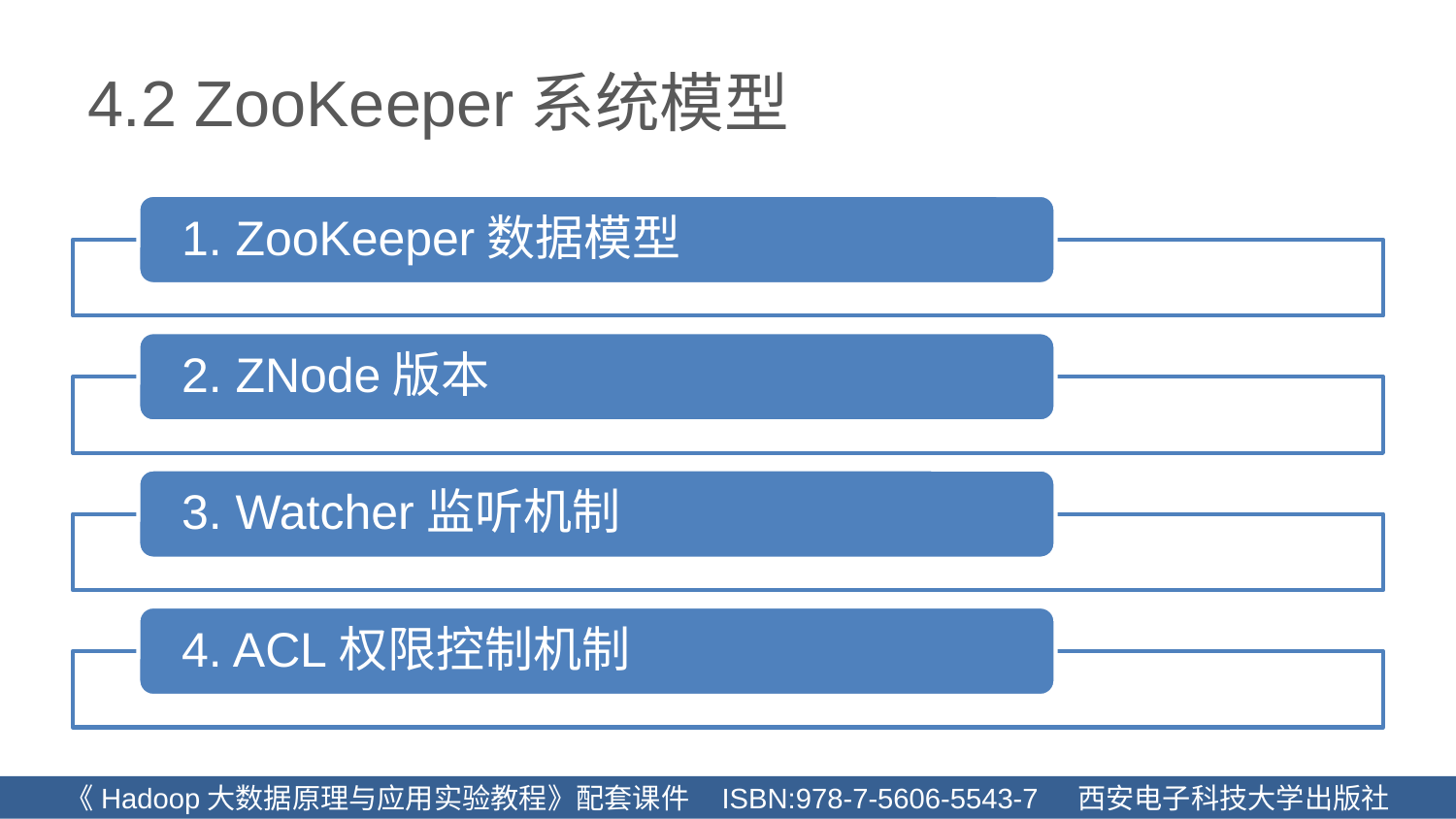

# 4.2 ZooKeeper系统模型
1. ZooKeeper数据模型
2. ZNode版本
3. Watcher监听机制
4. ACL权限控制机制